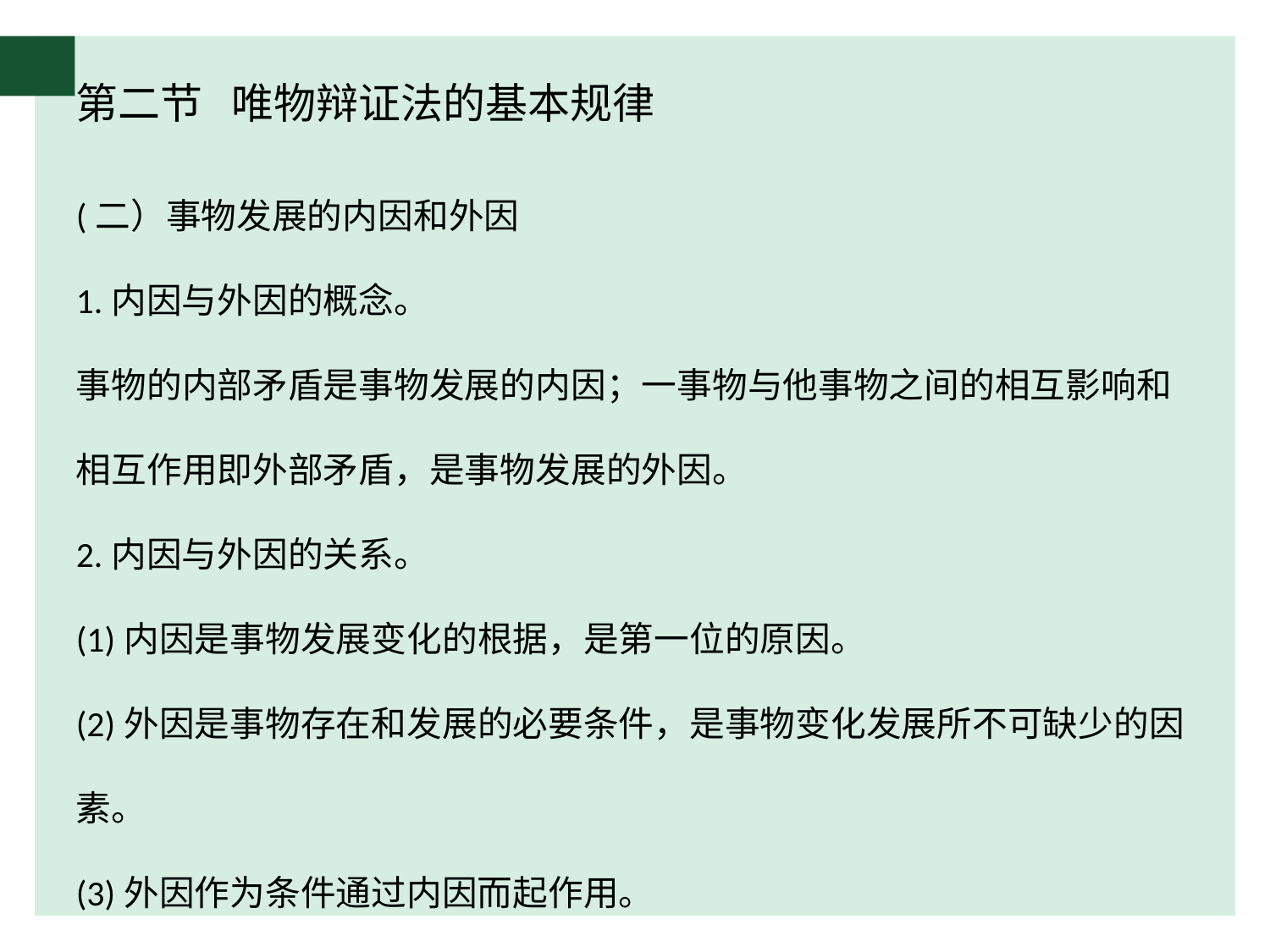

# 第二节   唯物辩证法的基本规律
(二）事物发展的内因和外因
1.内因与外因的概念。
事物的内部矛盾是事物发展的内因；一事物与他事物之间的相互影响和相互作用即外部矛盾，是事物发展的外因。
2.内因与外因的关系。
(1)内因是事物发展变化的根据，是第一位的原因。
(2)外因是事物存在和发展的必要条件，是事物变化发展所不可缺少的因素。
(3)外因作为条件通过内因而起作用。